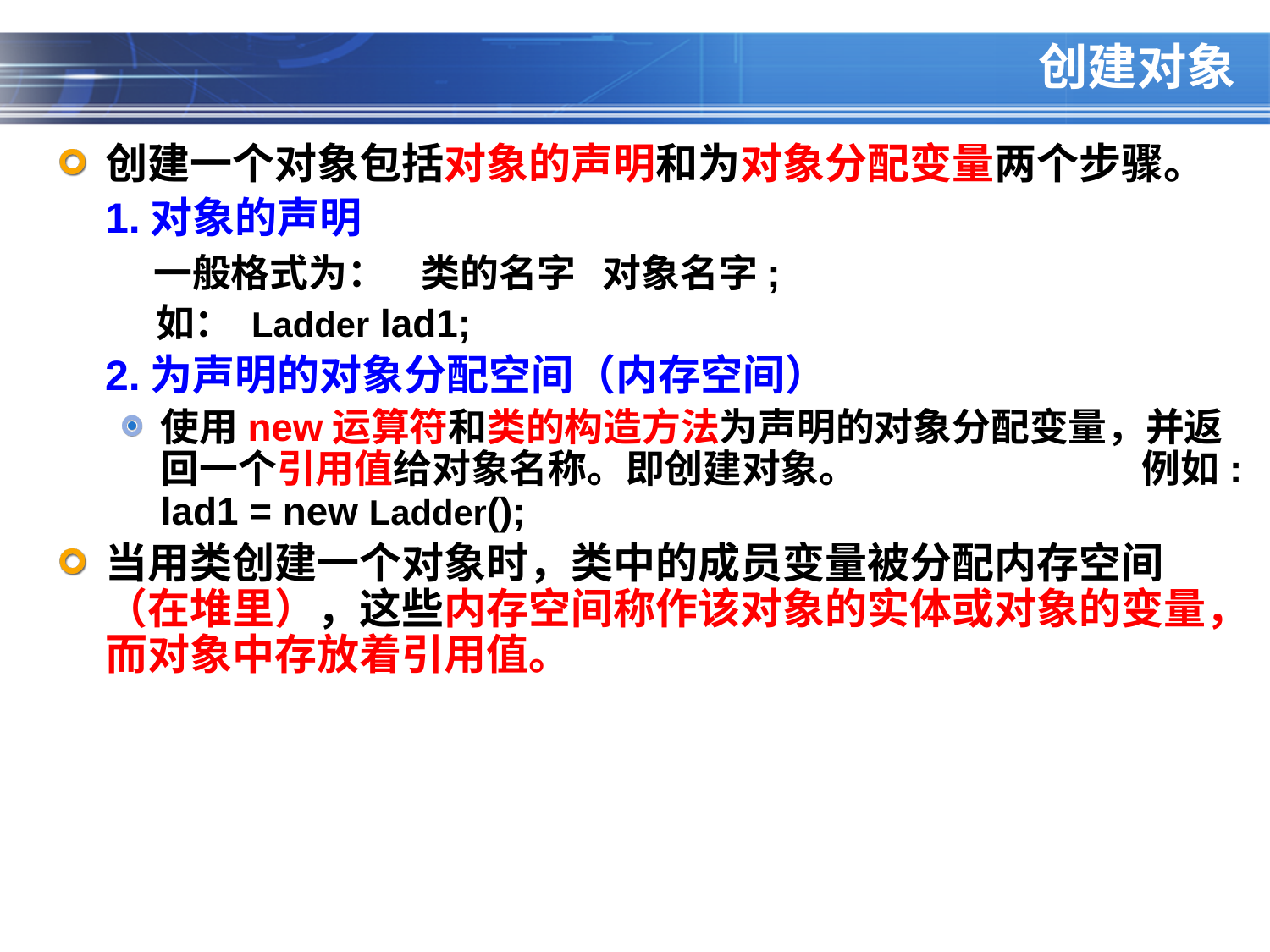

# 创建对象
创建一个对象包括对象的声明和为对象分配变量两个步骤。
    1.对象的声明
	    一般格式为：    类的名字   对象名字;
          如： Ladder lad1;
    2.为声明的对象分配空间（内存空间）
使用new运算符和类的构造方法为声明的对象分配变量，并返回一个引用值给对象名称。即创建对象。                                例如: lad1 = new Ladder();
当用类创建一个对象时，类中的成员变量被分配内存空间（在堆里），这些内存空间称作该对象的实体或对象的变量，而对象中存放着引用值。